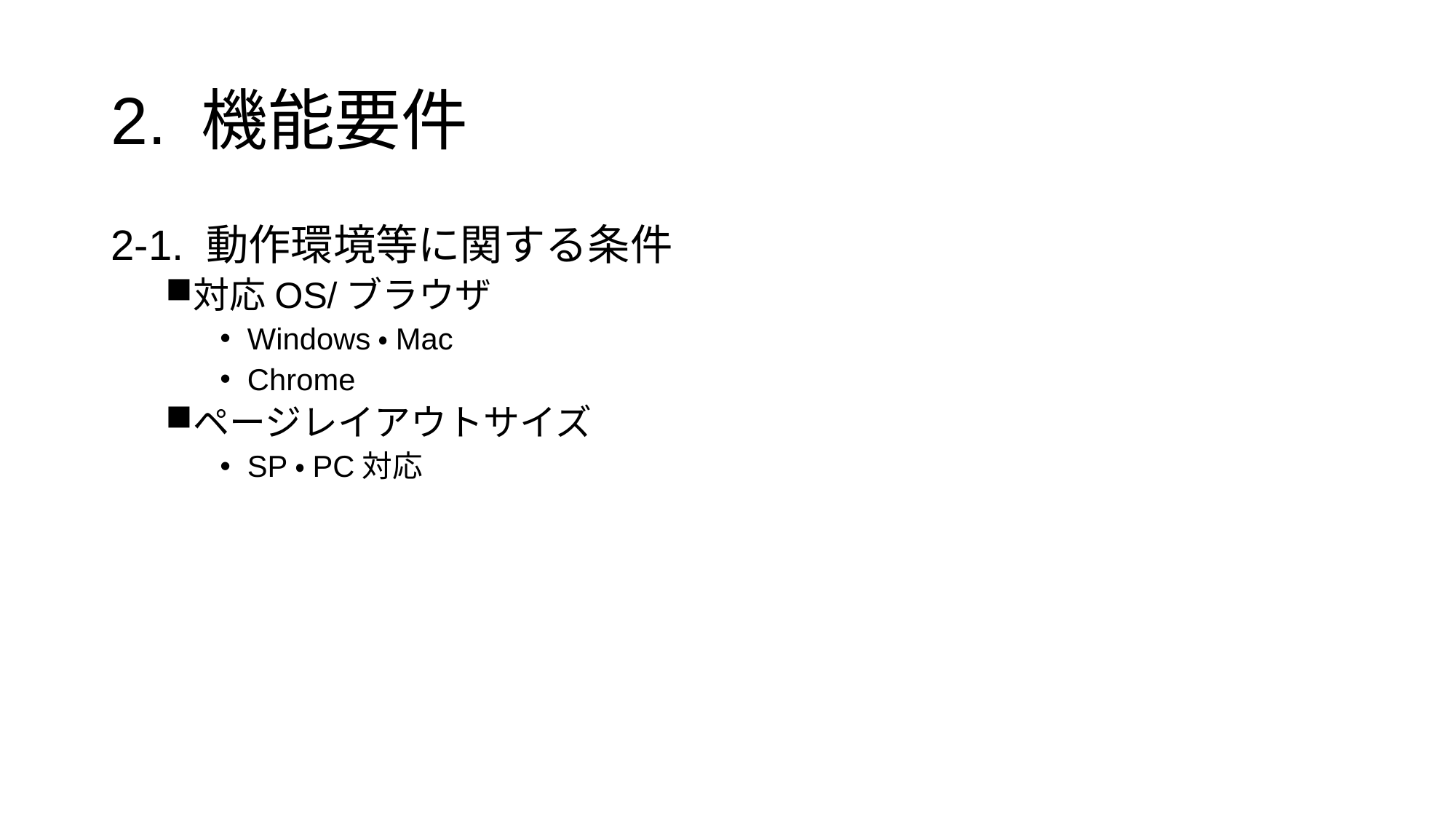

# 2. 機能要件
2-1. 動作環境等に関する条件
対応OS/ブラウザ
Windows・Mac
Chrome
ページレイアウトサイズ
SP・PC対応